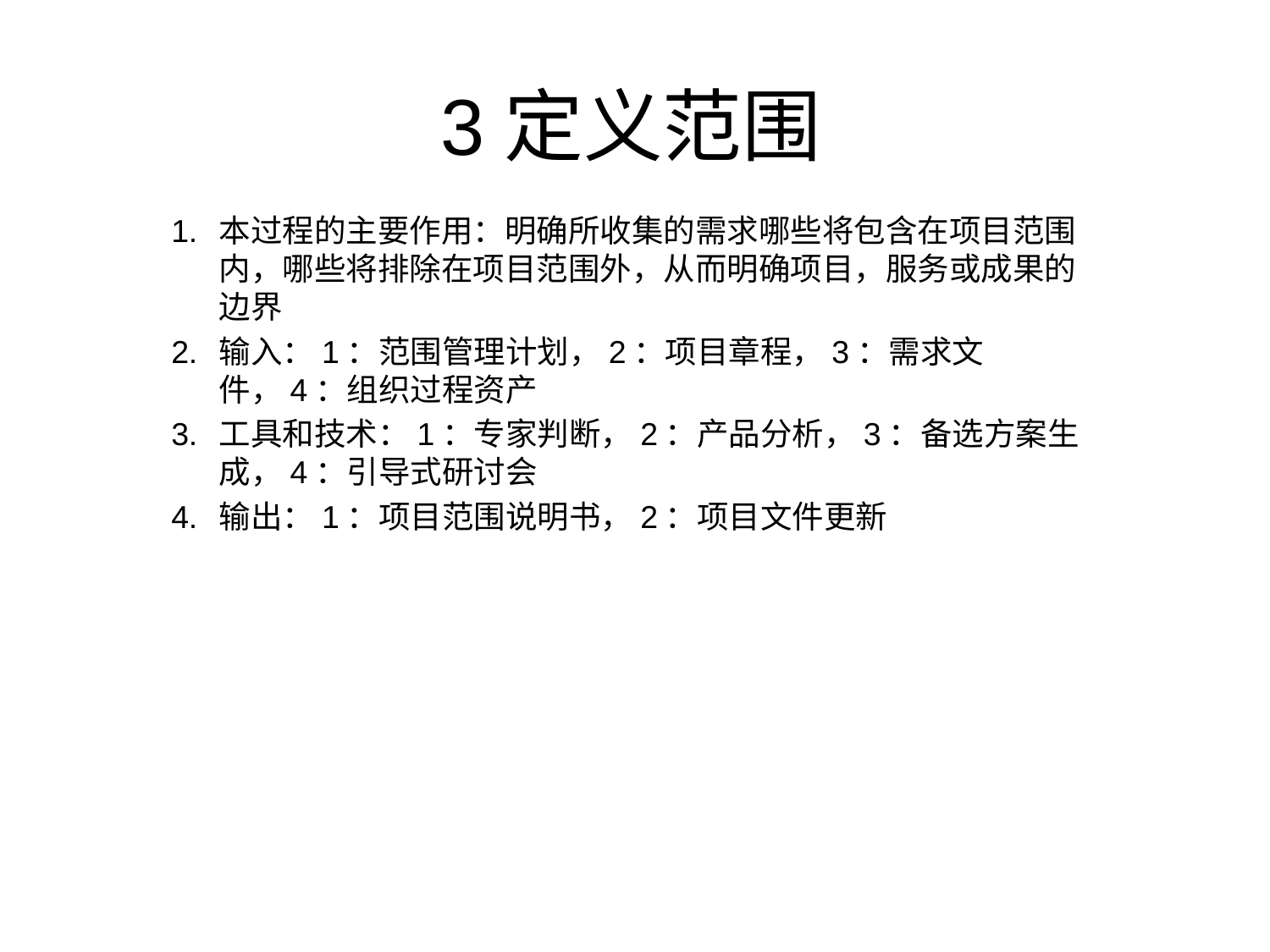

# 3定义范围
本过程的主要作用：明确所收集的需求哪些将包含在项目范围内，哪些将排除在项目范围外，从而明确项目，服务或成果的边界
输入：1：范围管理计划，2：项目章程，3：需求文件，4：组织过程资产
工具和技术：1：专家判断，2：产品分析，3：备选方案生成，4：引导式研讨会
输出：1：项目范围说明书，2：项目文件更新